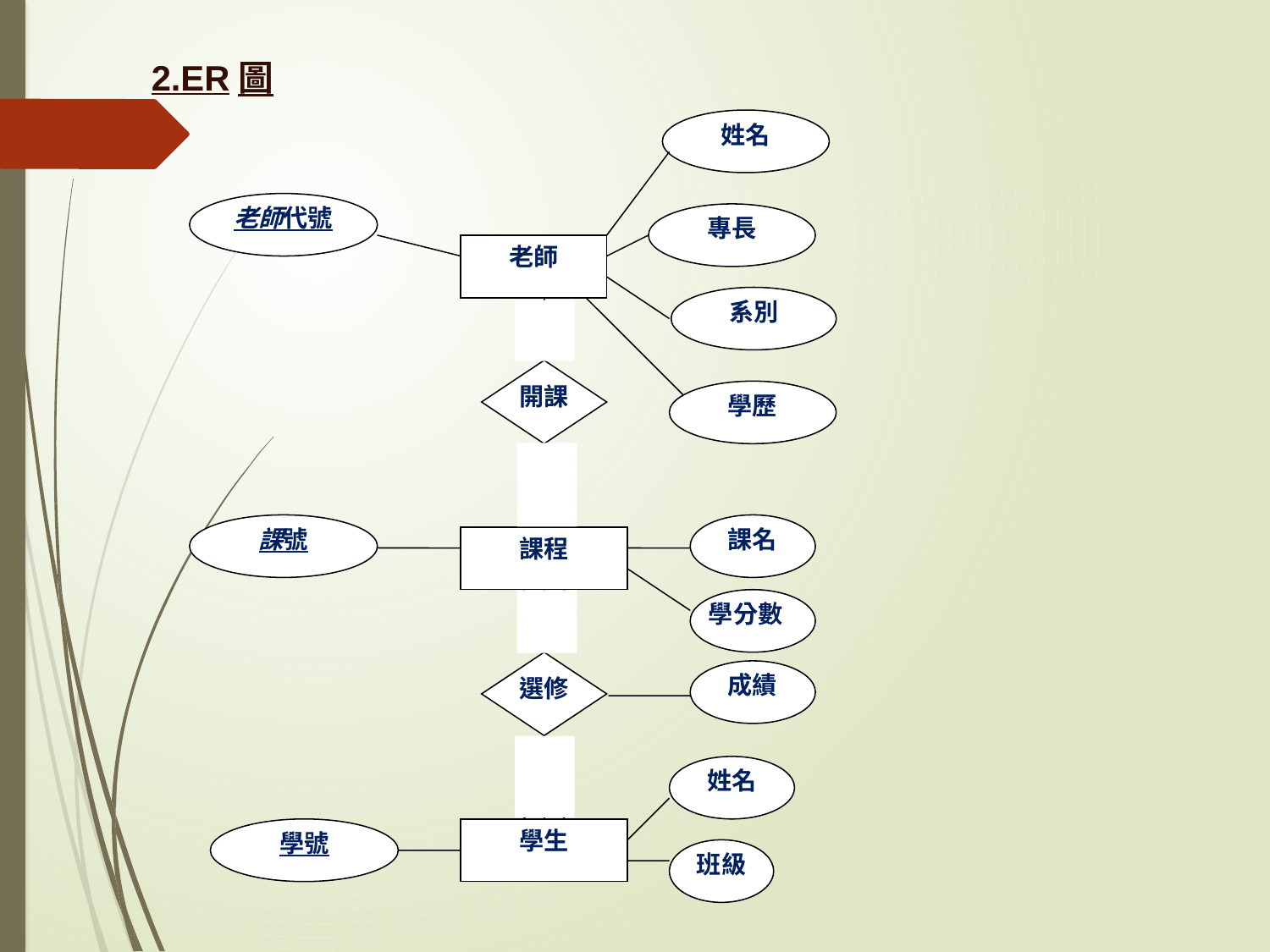

2.ER圖

姓名

老師代號
專長

老師

系別

開課
學歷

課號
課名
課程

學分數

選修
成績

姓名

學號
學生
班級